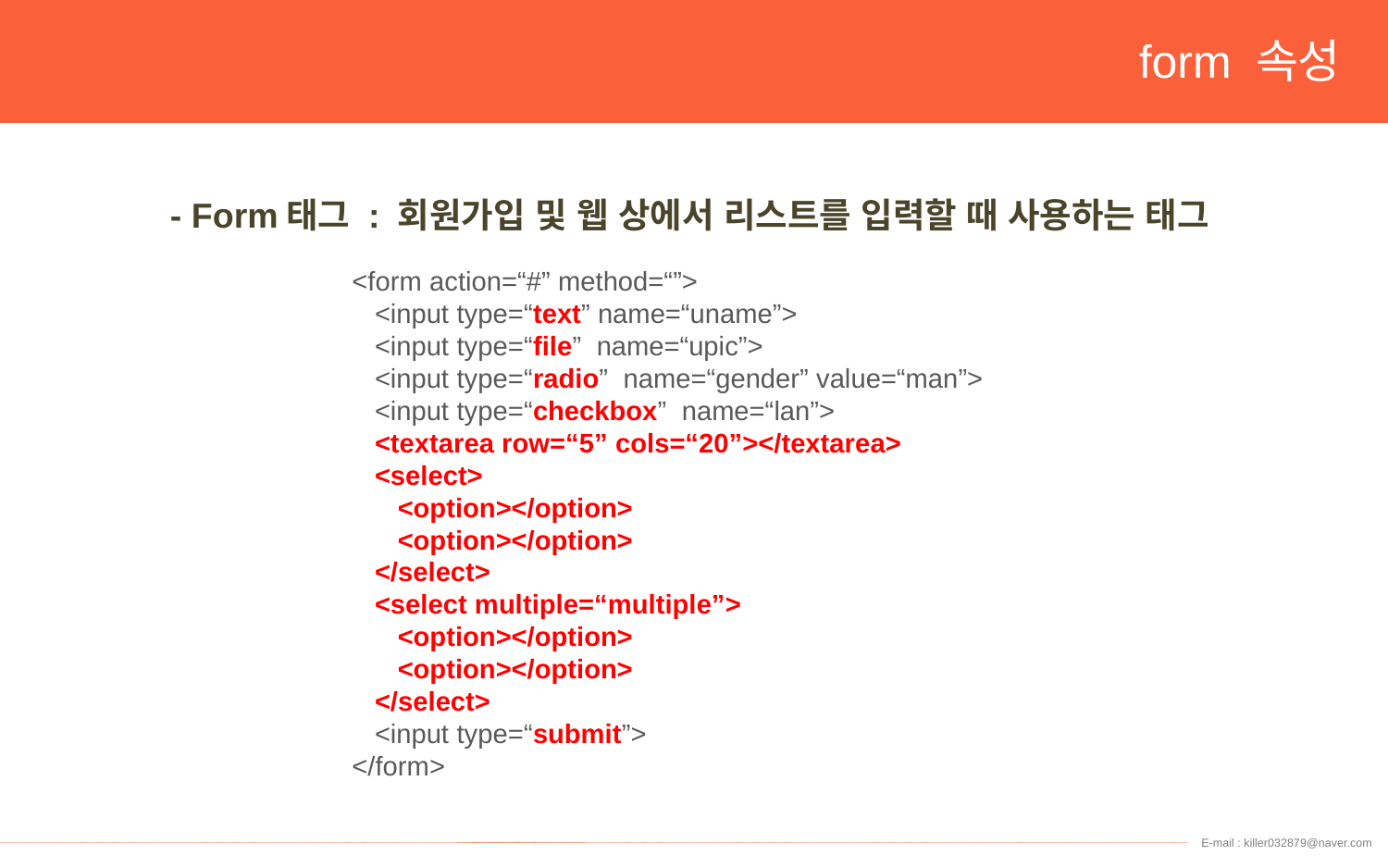

form 속성
- Form태그 : 회원가입 및 웹 상에서 리스트를 입력할 때 사용하는 태그
<form action=“#” method=“”>
   <input type=“text” name=“uname”>
   <input type=“file”  name=“upic”>
   <input type=“radio”  name=“gender” value=“man”>
   <input type=“checkbox”  name=“lan”>
   <textarea row=“5” cols=“20”></textarea>
   <select>
      <option></option>
      <option></option>
   </select>
   <select multiple=“multiple”>
      <option></option>
      <option></option>
   </select>
   <input type=“submit”>
</form>